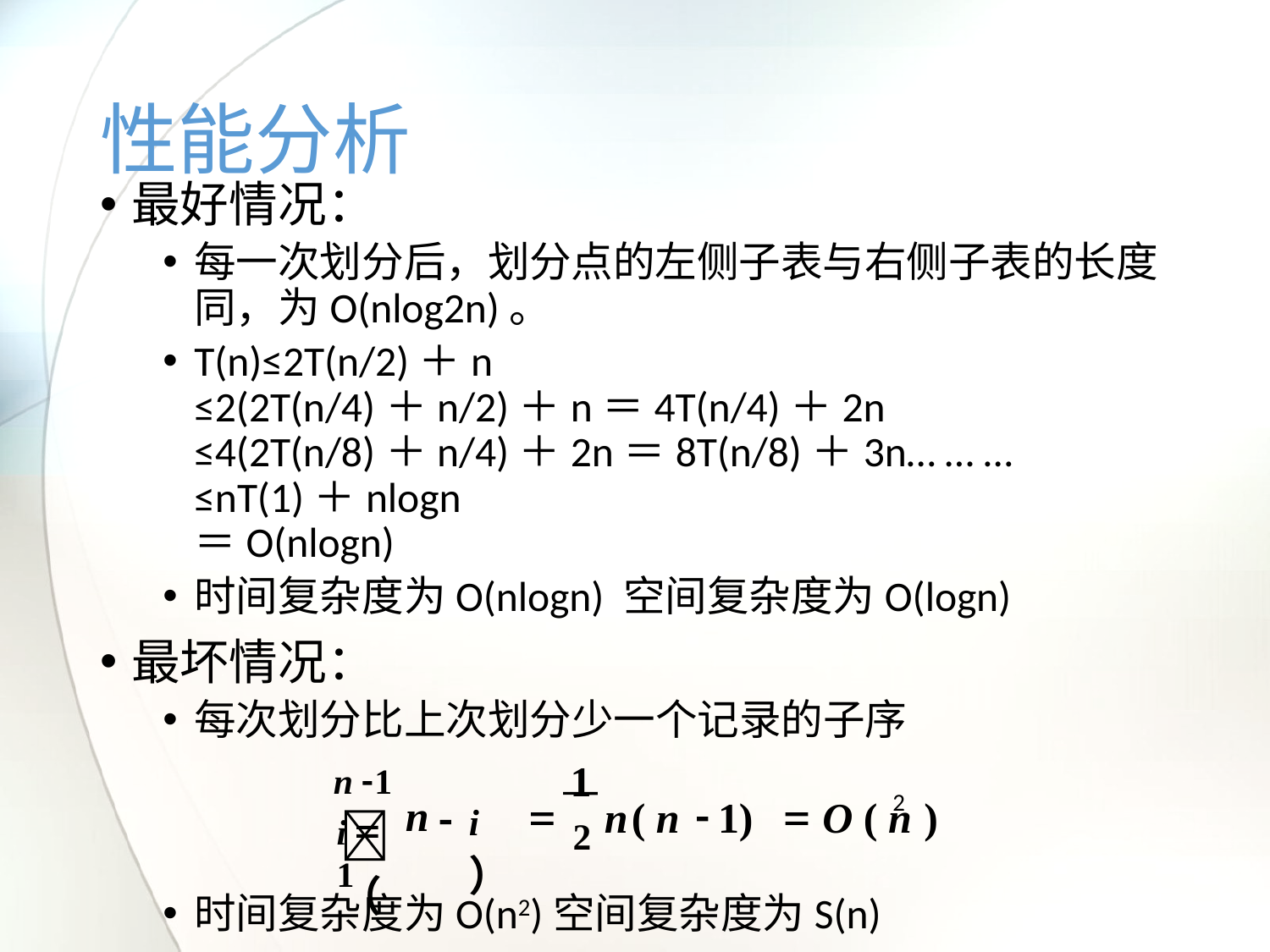

# 性能分析
最好情况：
每一次划分后，划分点的左侧子表与右侧子表的长度 同，为O(nlog2n)。
T(n)≤2T(n/2)＋n
≤2(2T(n/4)＋n/2)＋n＝4T(n/4)＋2n
≤4(2T(n/8)＋n/4)＋2n＝8T(n/8)＋3n… … …
≤nT(1)＋nlogn
＝O(nlogn)
时间复杂度为O(nlogn) 空间复杂度为O(logn)
最坏情况：
每次划分比上次划分少一个记录的子序

时间复杂度为O(n2)空间复杂度为S(n)
n −1
1
∑（
n −
=	2 n( n	− 1)	= O ( n	)
i ）
2

=
i	1